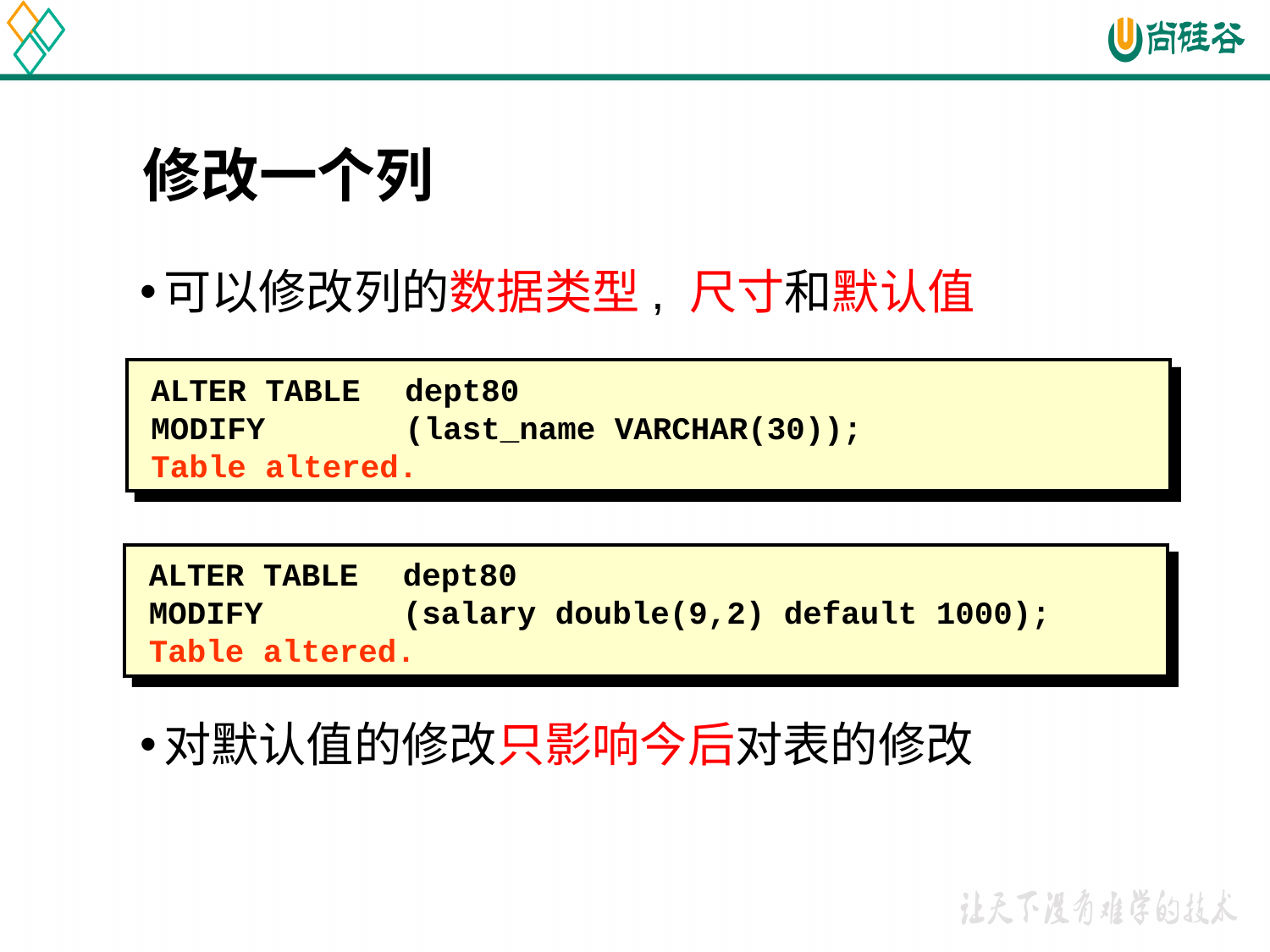

修改一个列
可以修改列的数据类型, 尺寸和默认值

对默认值的修改只影响今后对表的修改

ALTER TABLE	dept80
MODIFY		(last_name VARCHAR(30));
Table altered.

ALTER TABLE	dept80
MODIFY		(salary double(9,2) default 1000);
Table altered.